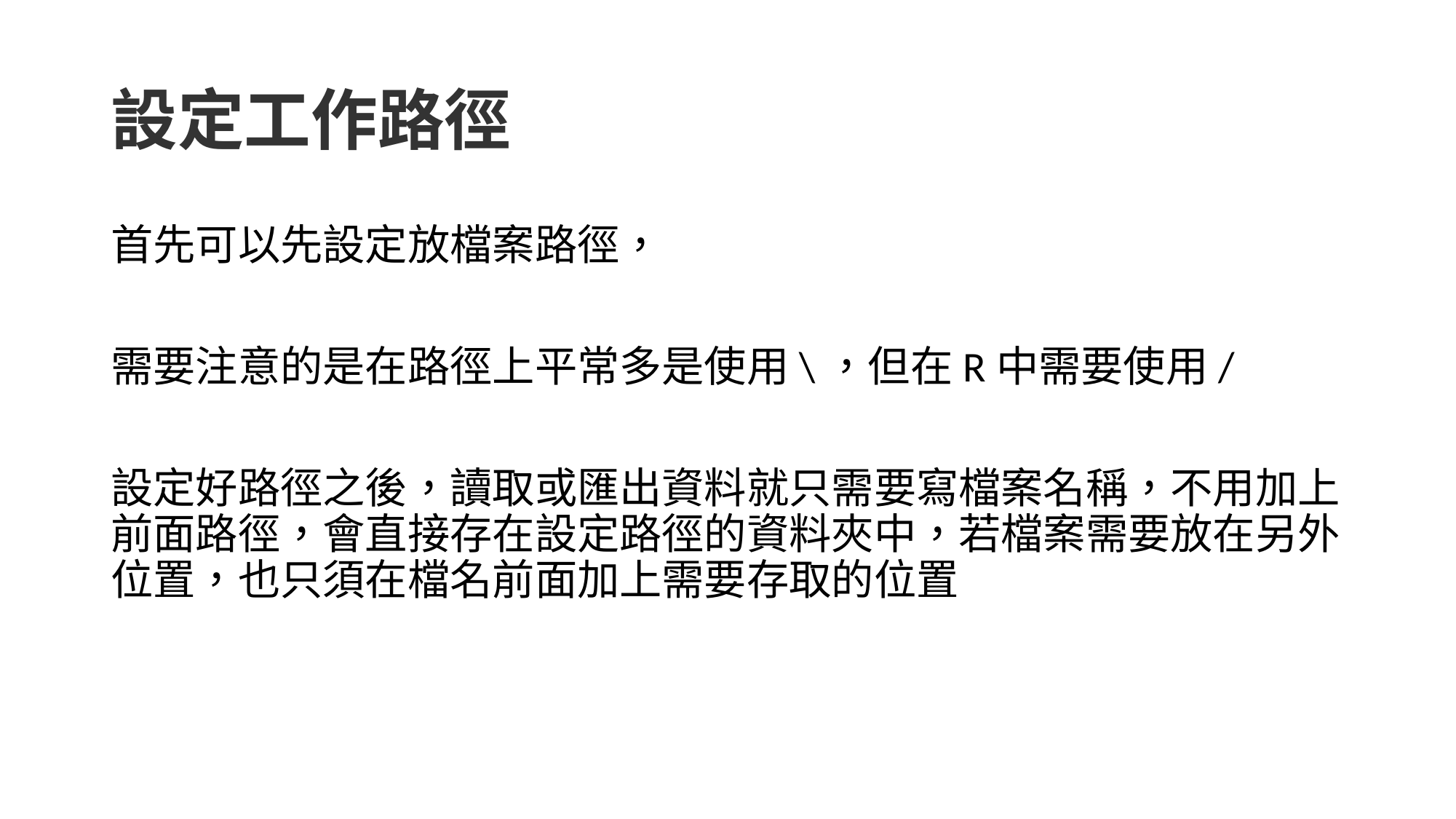

# 設定工作路徑
首先可以先設定放檔案路徑，

需要注意的是在路徑上平常多是使用\，但在R中需要使用/

設定好路徑之後，讀取或匯出資料就只需要寫檔案名稱，不用加上前面路徑，會直接存在設定路徑的資料夾中，若檔案需要放在另外位置，也只須在檔名前面加上需要存取的位置